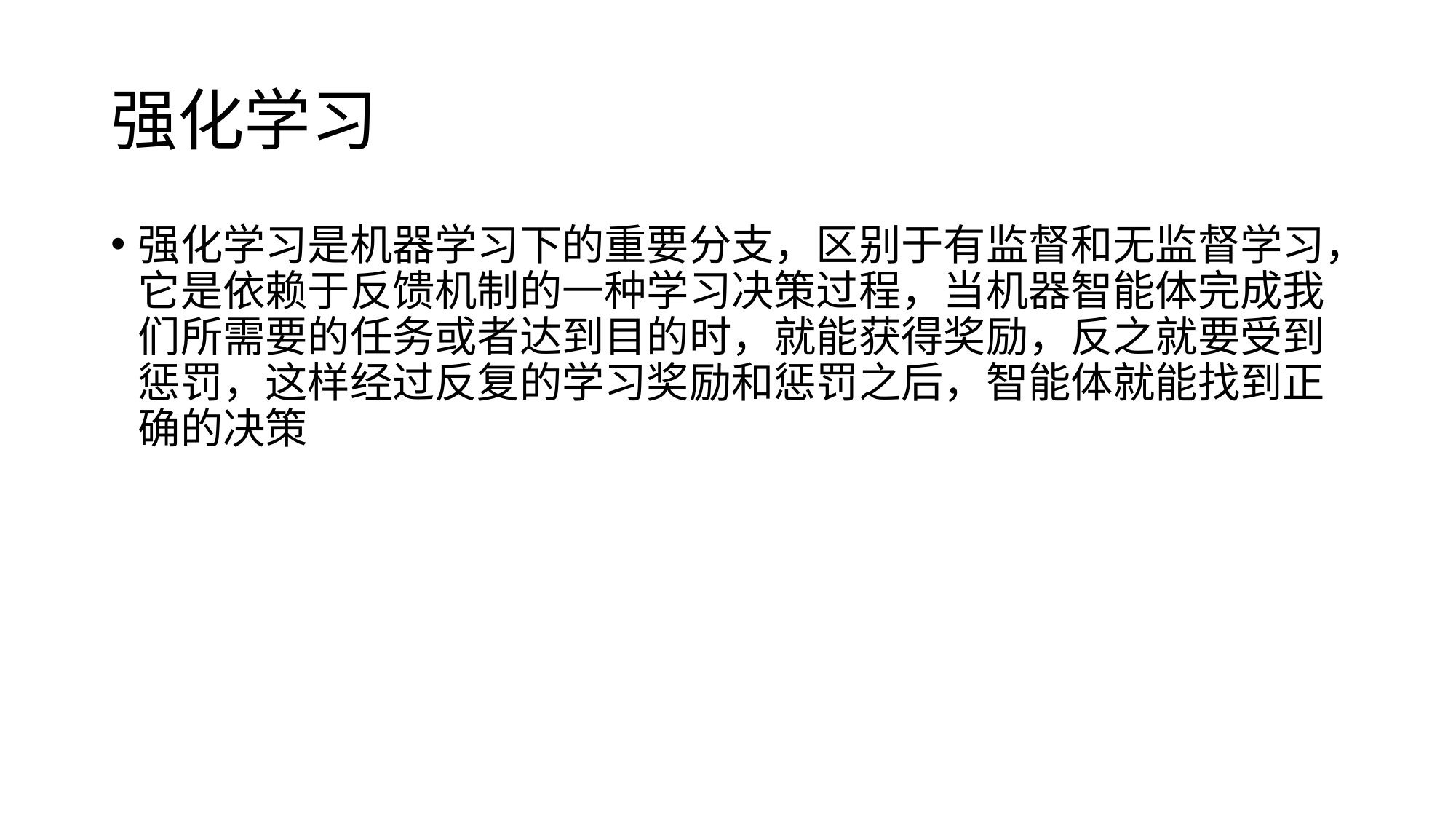

# 强化学习
强化学习是机器学习下的重要分支，区别于有监督和无监督学习，它是依赖于反馈机制的一种学习决策过程，当机器智能体完成我们所需要的任务或者达到目的时，就能获得奖励，反之就要受到惩罚，这样经过反复的学习奖励和惩罚之后，智能体就能找到正确的决策